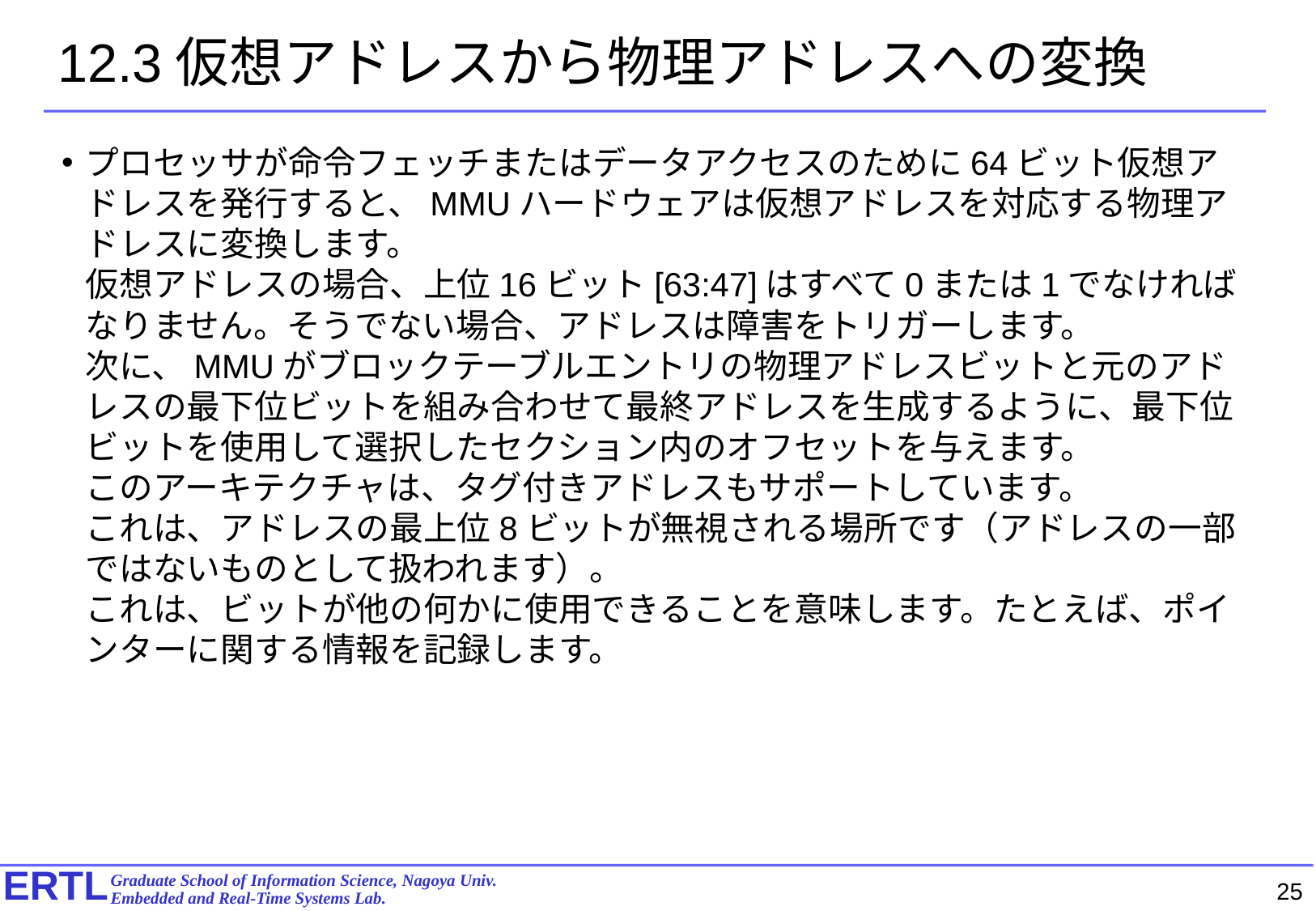

# 12.3仮想アドレスから物理アドレスへの変換
プロセッサが命令フェッチまたはデータアクセスのために64ビット仮想アドレスを発行すると、MMUハードウェアは仮想アドレスを対応する物理アドレスに変換します。
仮想アドレスの場合、上位16ビット[63:47]はすべて0または1でなければなりません。そうでない場合、アドレスは障害をトリガーします。
次に、MMUがブロックテーブルエントリの物理アドレスビットと元のアドレスの最下位ビットを組み合わせて最終アドレスを生成するように、最下位ビットを使用して選択したセクション内のオフセットを与えます。
このアーキテクチャは、タグ付きアドレスもサポートしています。
これは、アドレスの最上位8ビットが無視される場所です（アドレスの一部ではないものとして扱われます）。
これは、ビットが他の何かに使用できることを意味します。たとえば、ポインターに関する情報を記録します。

25